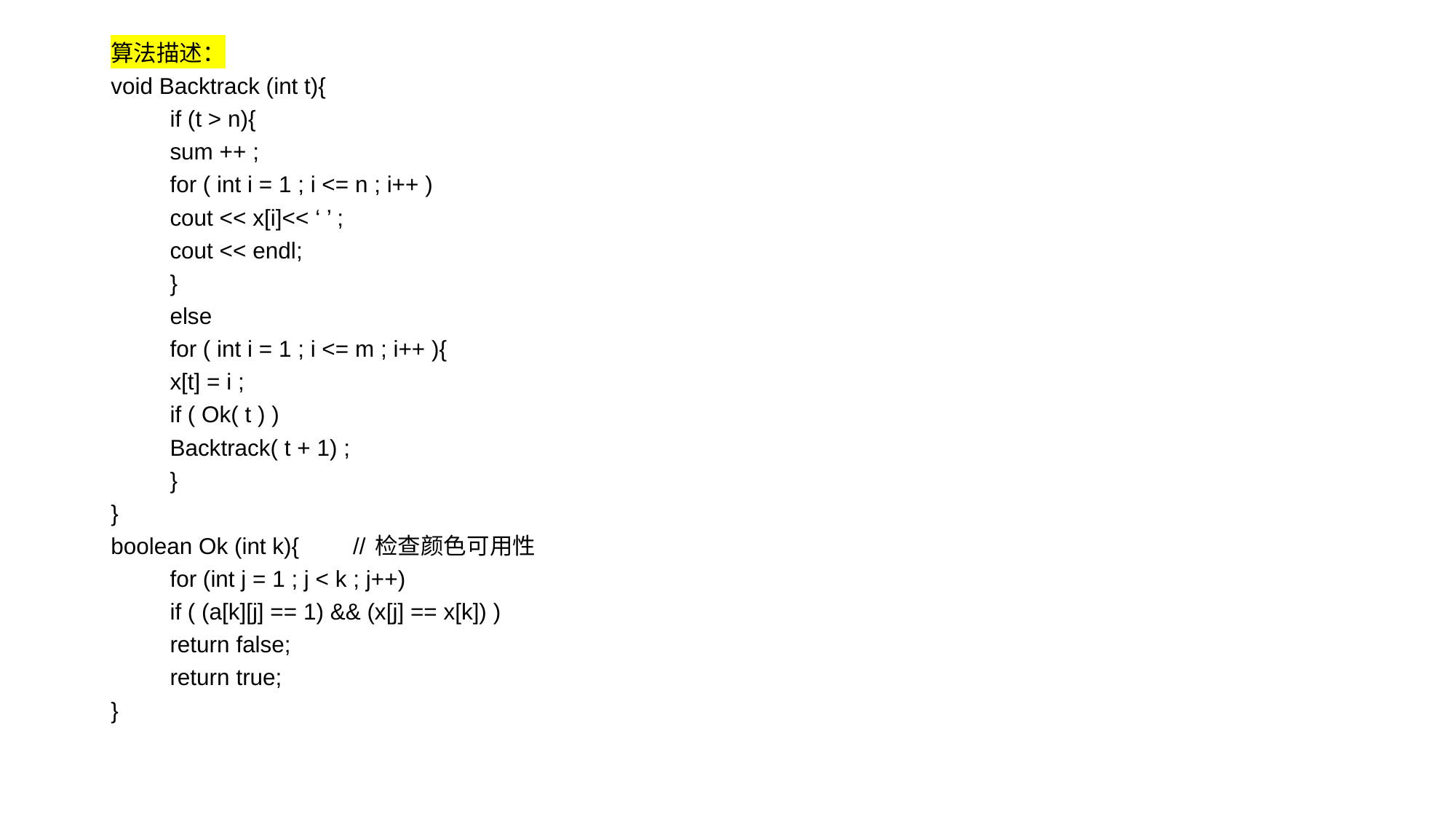

算法描述：
void Backtrack (int t){
	if (t > n){
		sum ++ ;
		for ( int i = 1 ; i <= n ; i++ )
			cout << x[i]<< ‘ ’ ;
		cout << endl;
	}
	else
		for ( int i = 1 ; i <= m ; i++ ){
			x[t] = i ;
			if ( Ok( t ) )
				Backtrack( t + 1) ;
	}
}
boolean Ok (int k){	 // 检查颜色可用性
	for (int j = 1 ; j < k ; j++)
		if ( (a[k][j] == 1) && (x[j] == x[k]) )
			return false;
	return true;
}